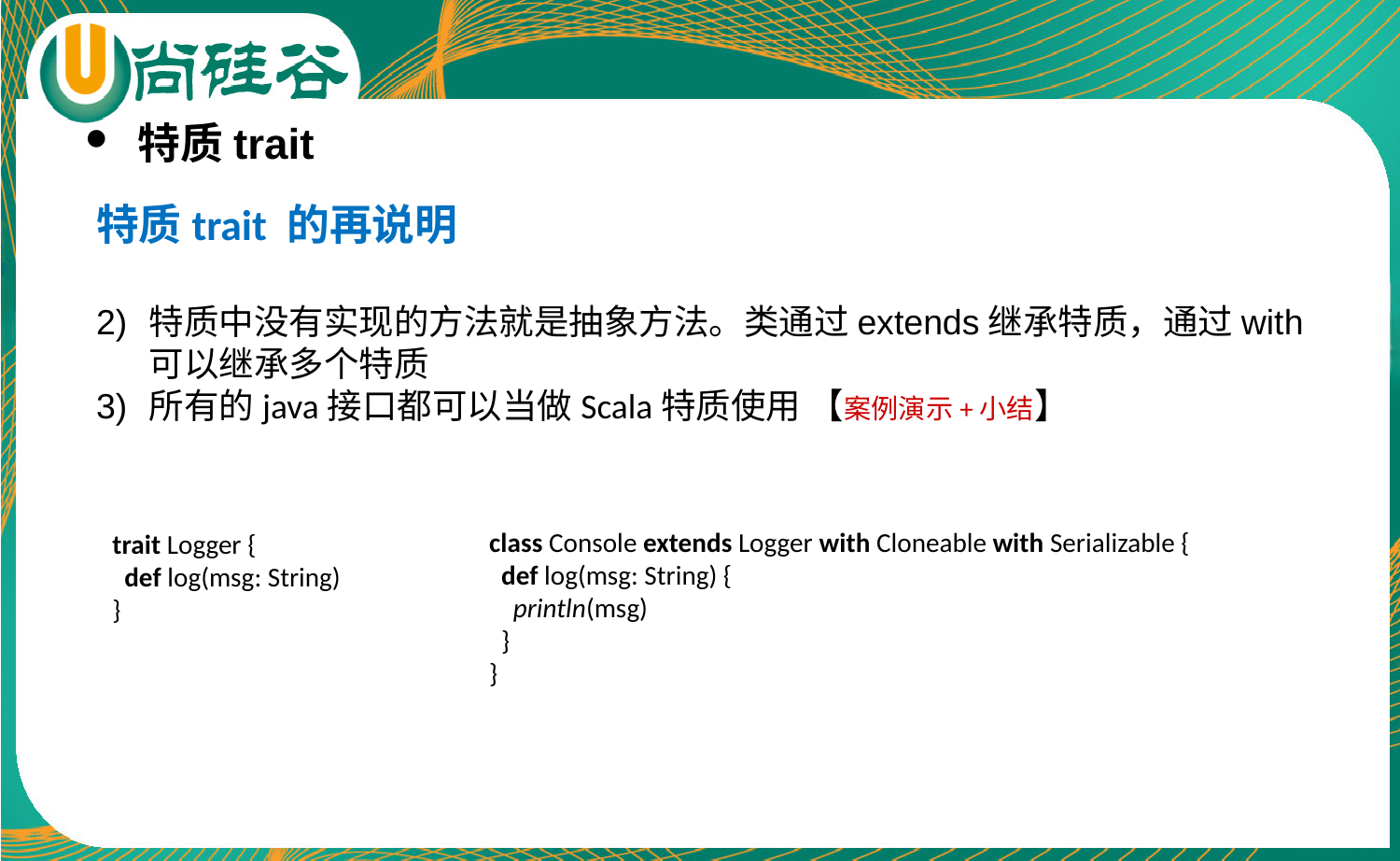

特质trait

特质trait 的再说明

特质中没有实现的方法就是抽象方法。类通过extends继承特质，通过with可以继承多个特质
所有的java接口都可以当做Scala特质使用 【案例演示+小结】

class Console extends Logger with Cloneable with Serializable {
  def log(msg: String) {
    println(msg)
  }
}
trait Logger {
  def log(msg: String)
}